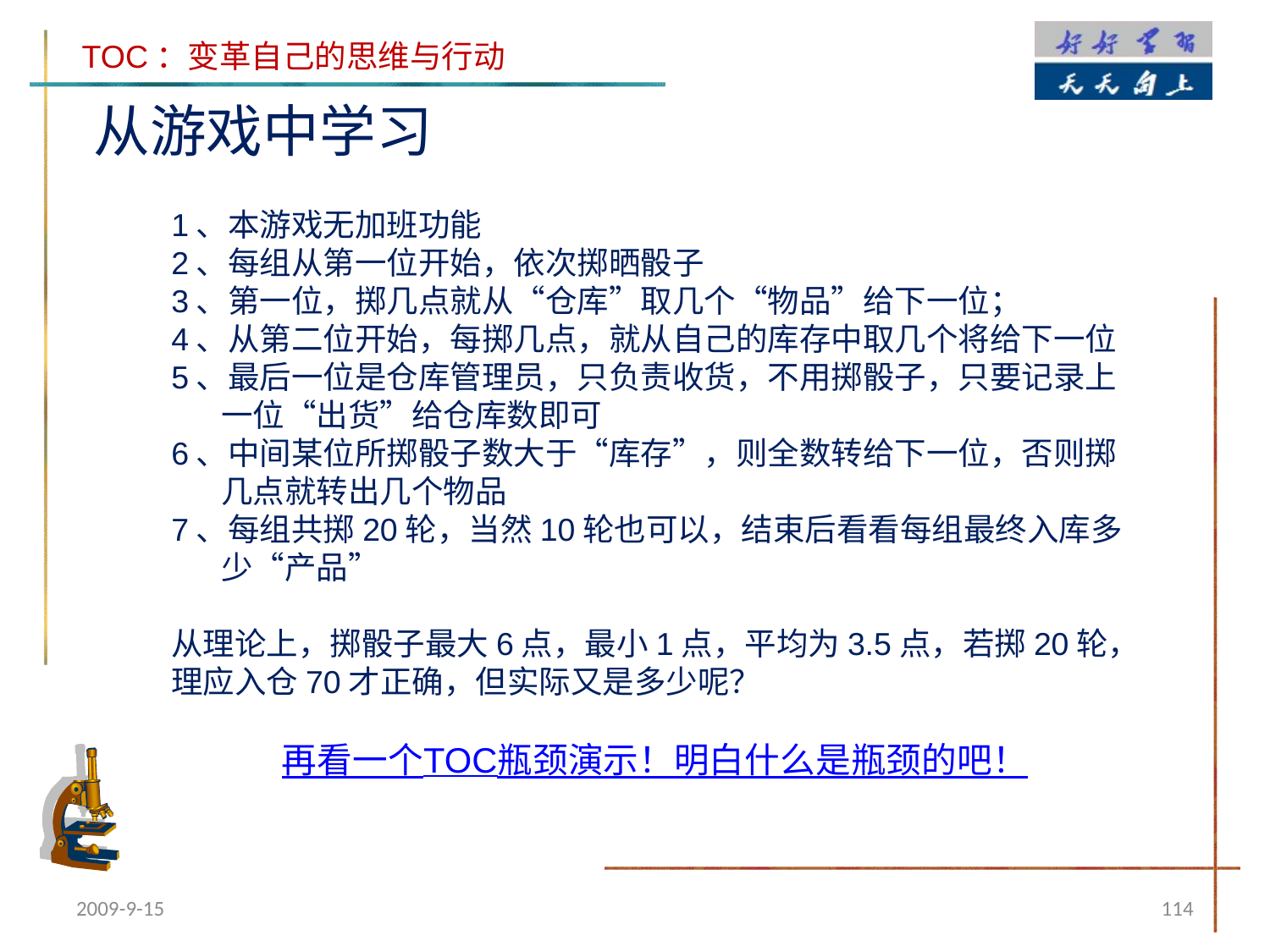

从游戏中学习
1、本游戏无加班功能
2、每组从第一位开始，依次掷晒骰子
3、第一位，掷几点就从“仓库”取几个“物品”给下一位；
4、从第二位开始，每掷几点，就从自己的库存中取几个将给下一位
5、最后一位是仓库管理员，只负责收货，不用掷骰子，只要记录上一位“出货”给仓库数即可
6、中间某位所掷骰子数大于“库存”，则全数转给下一位，否则掷几点就转出几个物品
7、每组共掷20轮，当然10轮也可以，结束后看看每组最终入库多少“产品”

从理论上，掷骰子最大6点，最小1点，平均为3.5点，若掷20轮，理应入仓70才正确，但实际又是多少呢？

再看一个TOC瓶颈演示！明白什么是瓶颈的吧！
2009-9-15
114